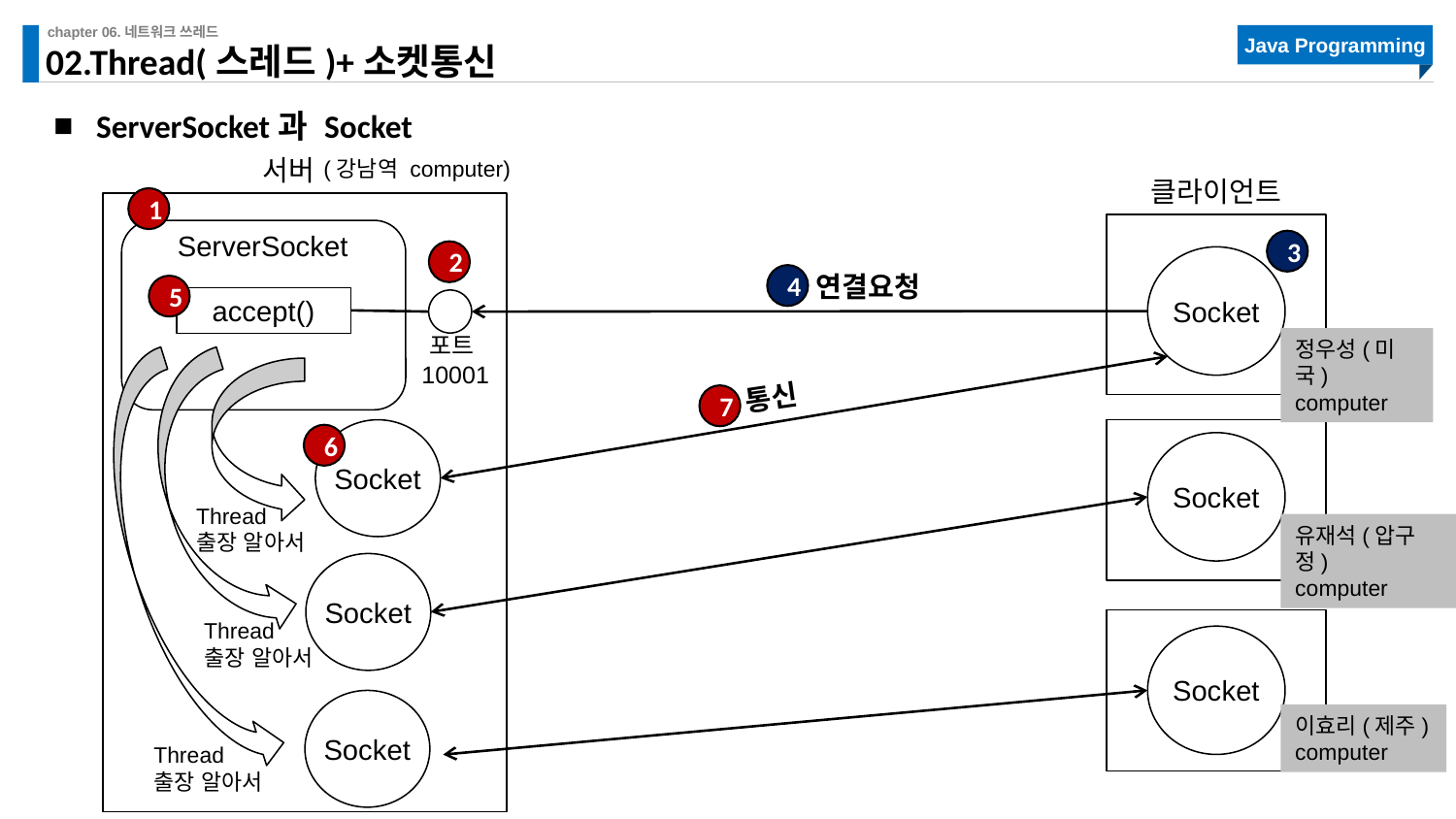

# 02.Thread(스레드)+소켓통신
ServerSocket과 Socket
서버
클라이언트

Socket

Socket

Socket
1

ServerSocket
3
2
연결요청
4
5
accept()

포트
10001

통신
7
Socket
6
Socket
Socket
(강남역 computer)
정우성(미국)
computer
Thread
출장 알아서
유재석(압구정)
computer
Thread
출장 알아서
이효리(제주)
computer
Thread
출장 알아서